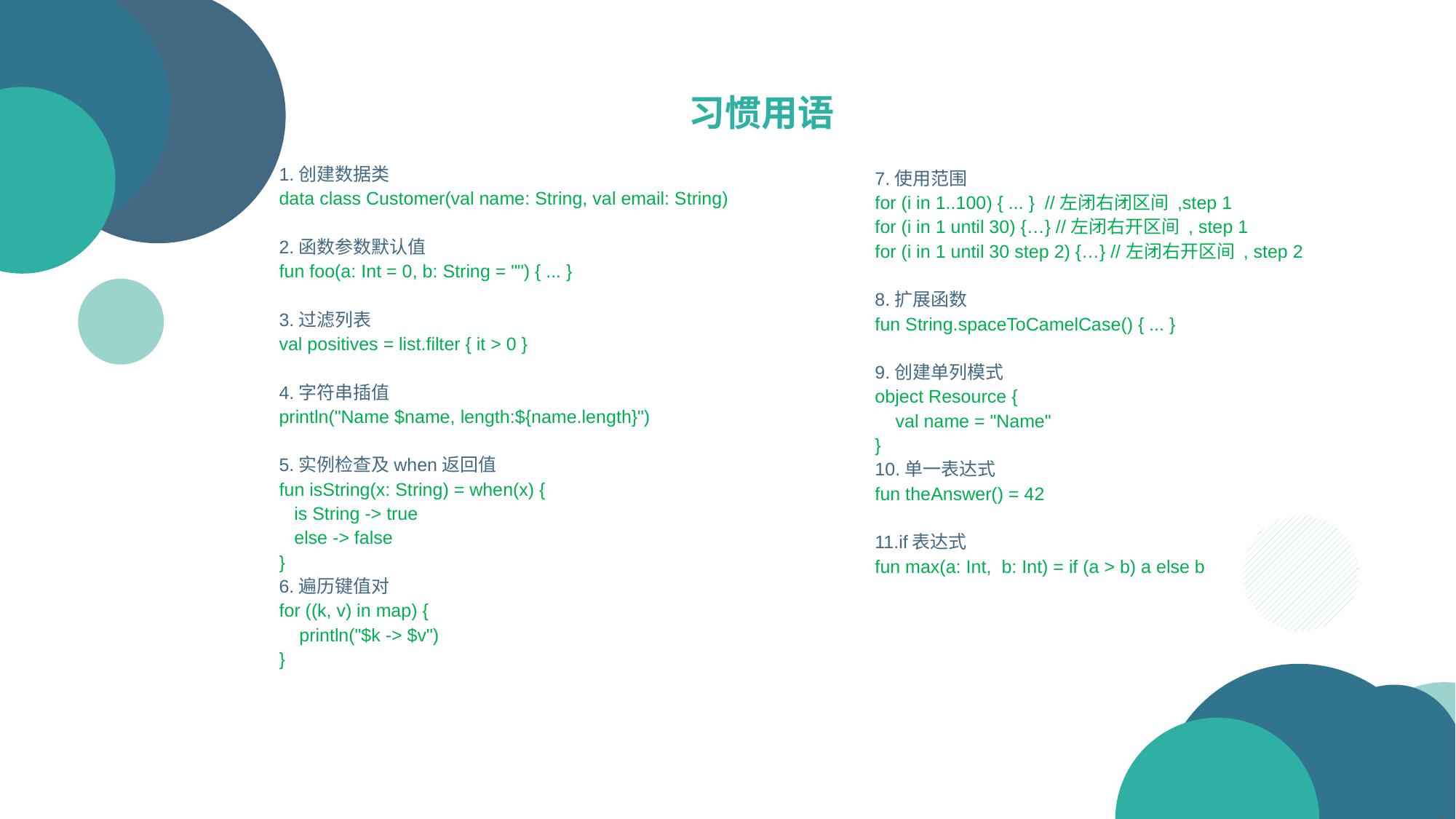

习惯用语
1.创建数据类
data class Customer(val name: String, val email: String)

2.函数参数默认值
fun foo(a: Int = 0, b: String = "") { ... }

3.过滤列表
val positives = list.filter { it > 0 }

4.字符串插值
println("Name $name, length:${name.length}")

5.实例检查及when返回值
fun isString(x: String) = when(x) {
   is String -> true
   else -> false
}
6.遍历键值对
for ((k, v) in map) {
    println("$k -> $v")
}

7.使用范围
for (i in 1..100) { ... }  //左闭右闭区间 ,step 1
for (i in 1 until 30) {…} //左闭右开区间 , step 1
for (i in 1 until 30 step 2) {…} //左闭右开区间 , step 2

8.扩展函数
fun String.spaceToCamelCase() { ... }

9.创建单列模式
object Resource {
    val name = "Name"
}
10.单一表达式
fun theAnswer() = 42

11.if表达式
fun max(a: Int,  b: Int) = if (a > b) a else b